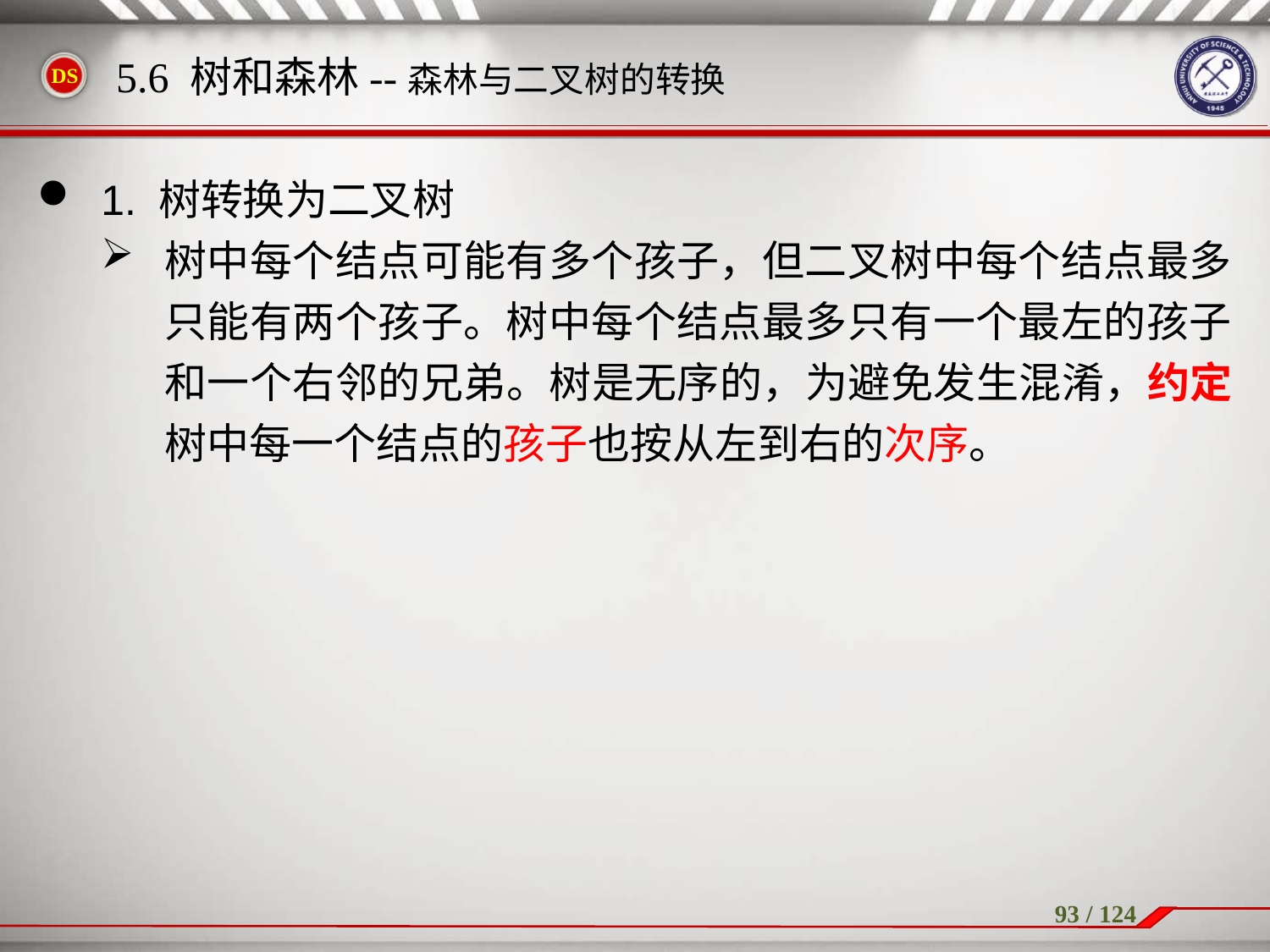

1. 树转换为二叉树
树中每个结点可能有多个孩子，但二叉树中每个结点最多只能有两个孩子。树中每个结点最多只有一个最左的孩子和一个右邻的兄弟。树是无序的，为避免发生混淆，约定树中每一个结点的孩子也按从左到右的次序。
5.6 树和森林--森林与二叉树的转换